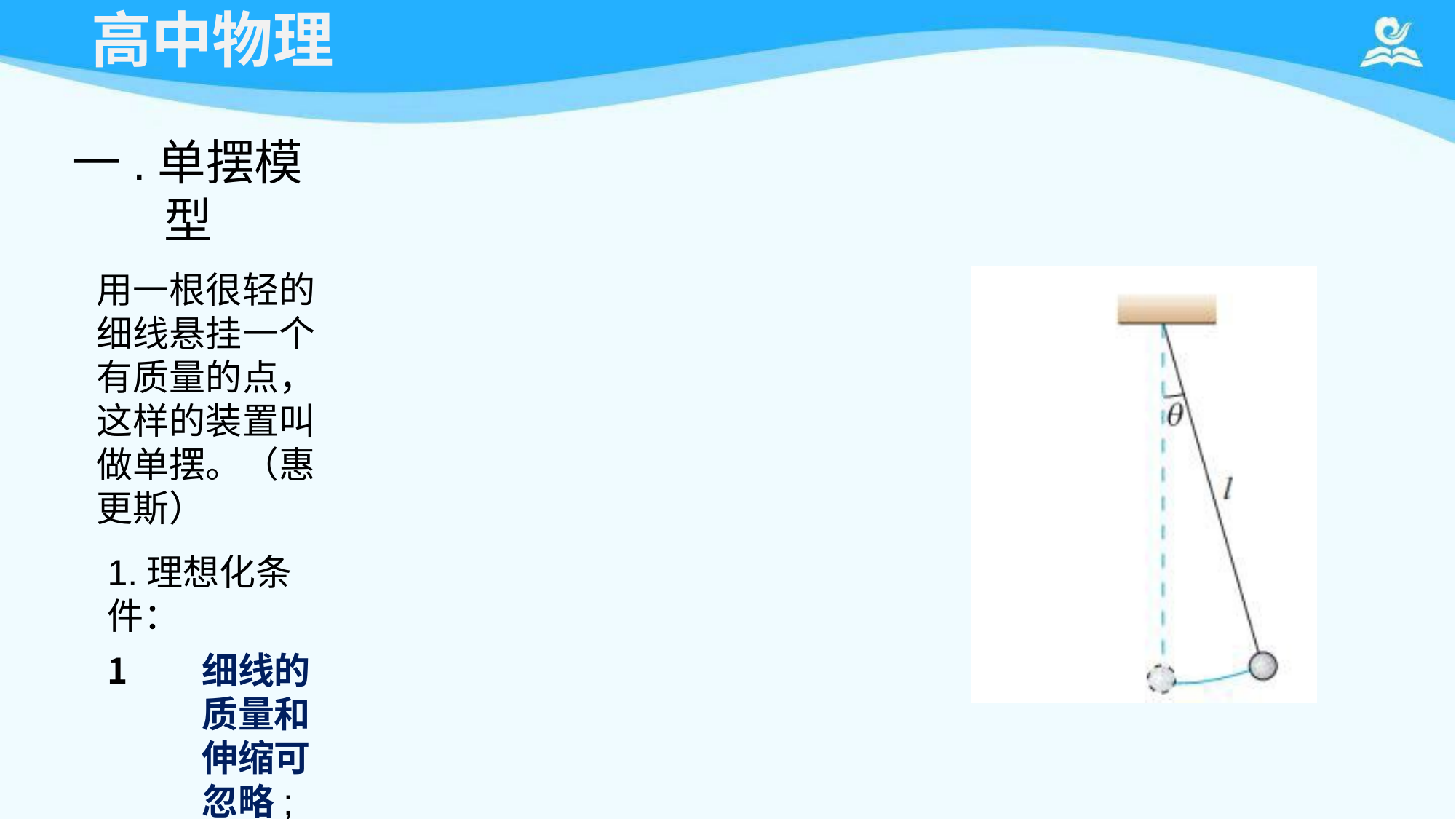

# 高中物理
一.单摆模型
用一根很轻的细线悬挂一个有质量的点，这样的装置叫做单摆。（惠更斯）
1.理想化条件：
细线的质量和伸缩可忽略;
小球的直径远小于细线长，可忽略；
空气阻力远小于小球重力、细线拉力，可忽略。
特征参量
摆球质量m
摆长l——悬挂点到摆球重心的距离
摆角θ